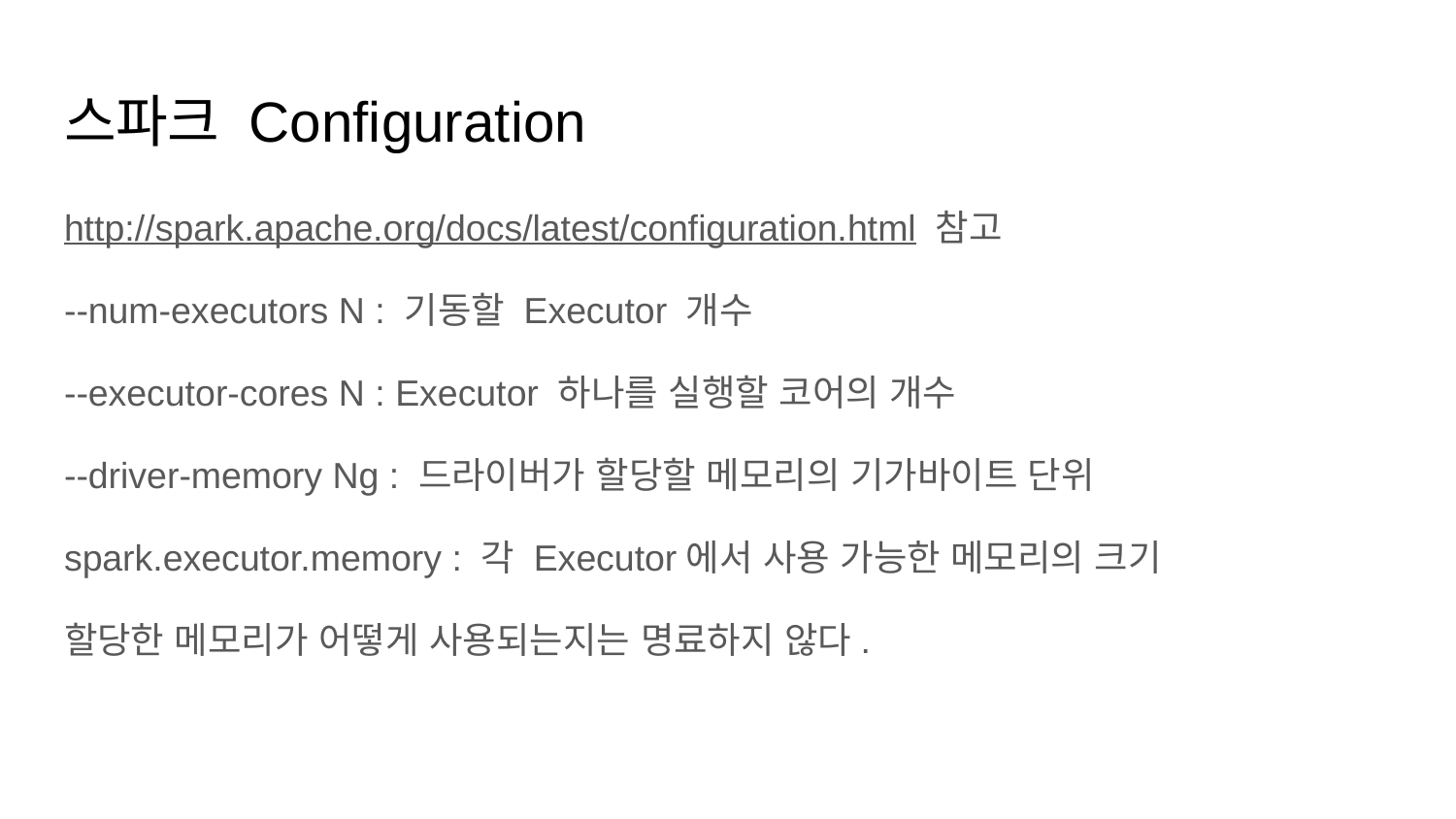

# 스파크 Configuration
http://spark.apache.org/docs/latest/configuration.html 참고
--num-executors N : 기동할 Executor 개수
--executor-cores N : Executor 하나를 실행할 코어의 개수
--driver-memory Ng : 드라이버가 할당할 메모리의 기가바이트 단위
spark.executor.memory : 각 Executor에서 사용 가능한 메모리의 크기
할당한 메모리가 어떻게 사용되는지는 명료하지 않다.